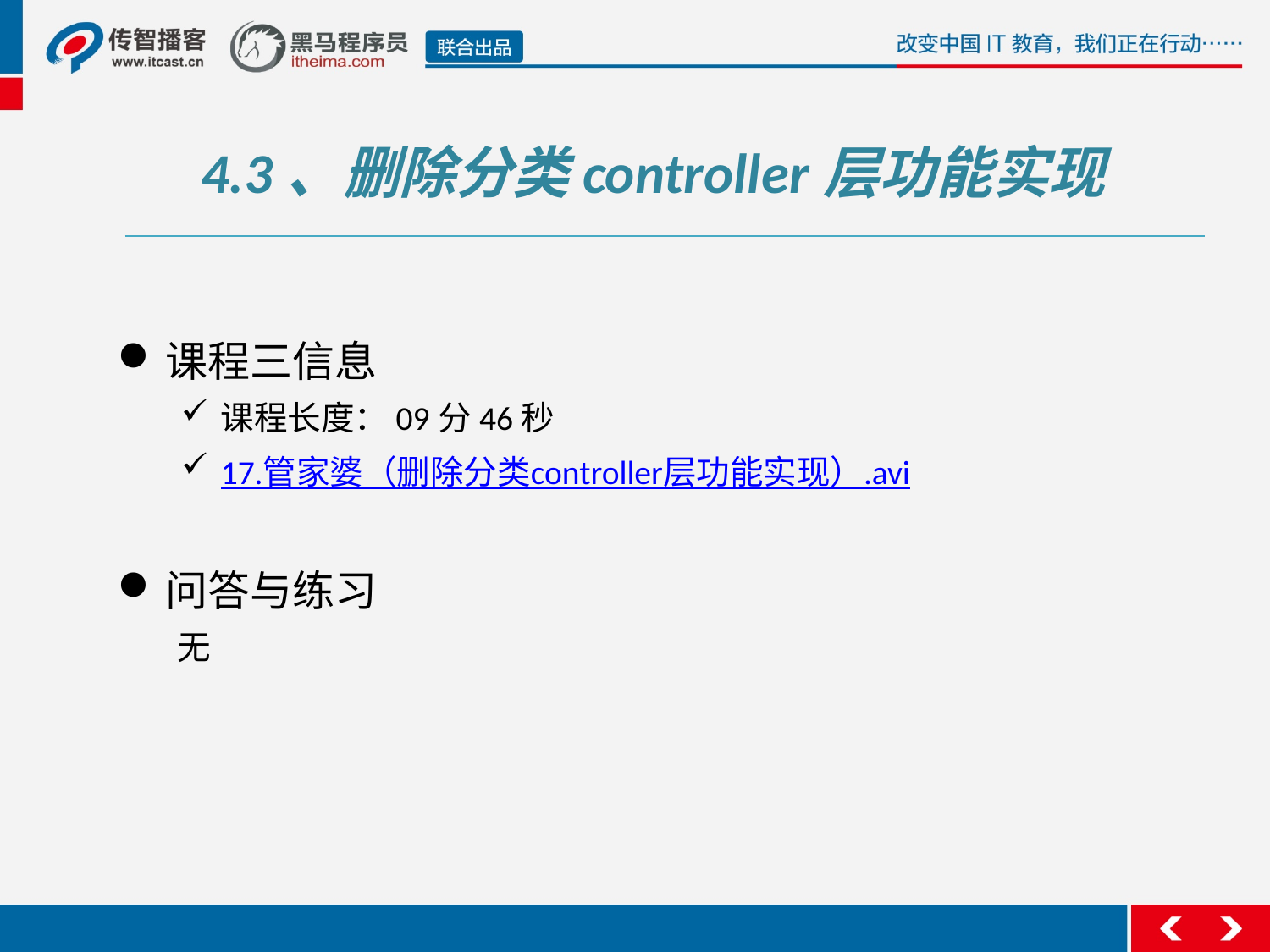

4.3、删除分类controller层功能实现

课程三信息
课程长度：09分46秒
17.管家婆（删除分类controller层功能实现）.avi

问答与练习
       无